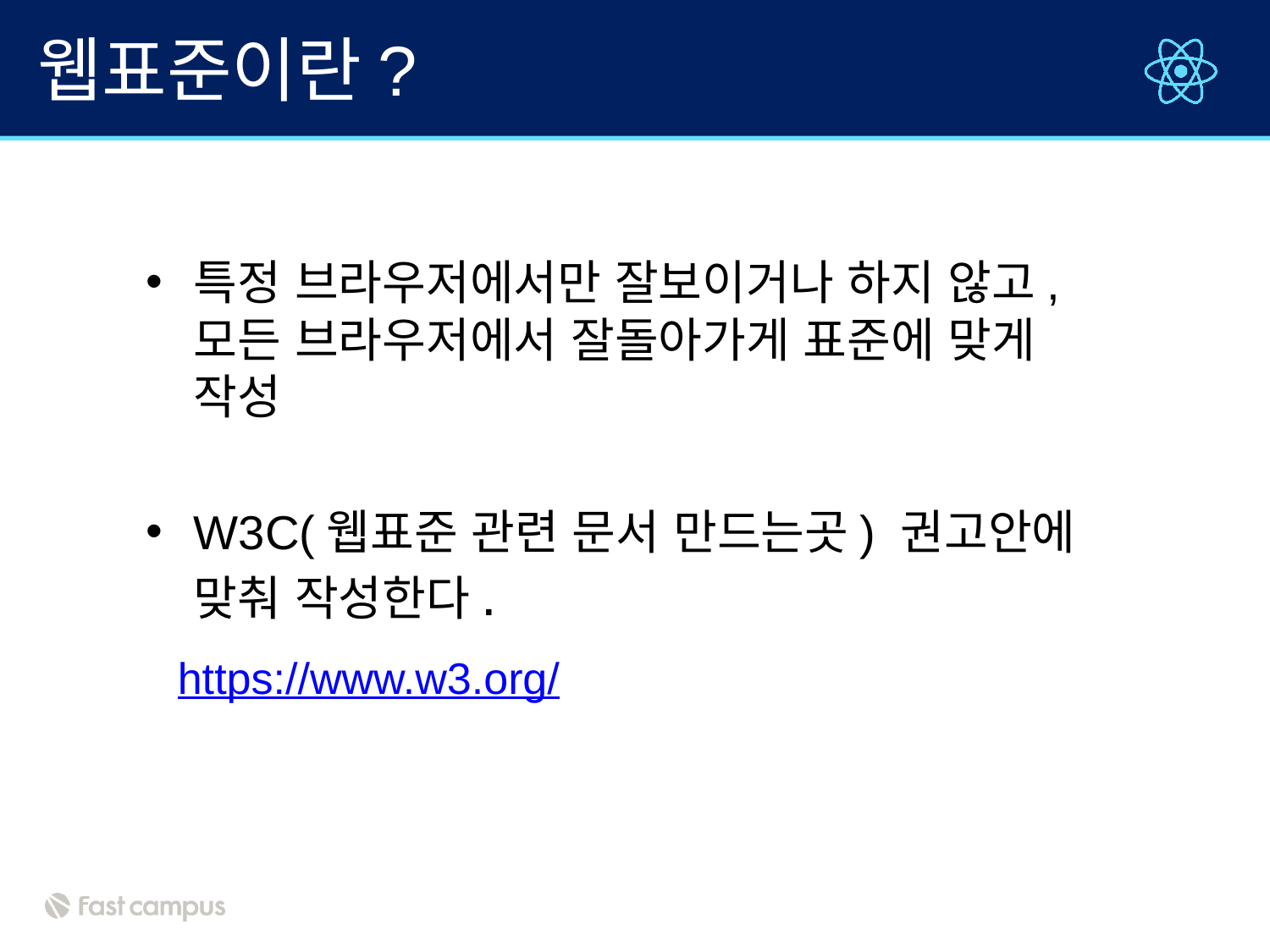

# 웹표준이란?
특정 브라우저에서만 잘보이거나 하지 않고, 모든 브라우저에서 잘돌아가게 표준에 맞게 작성

W3C(웹표준 관련 문서 만드는곳) 권고안에 맞춰 작성한다.
  https://www.w3.org/